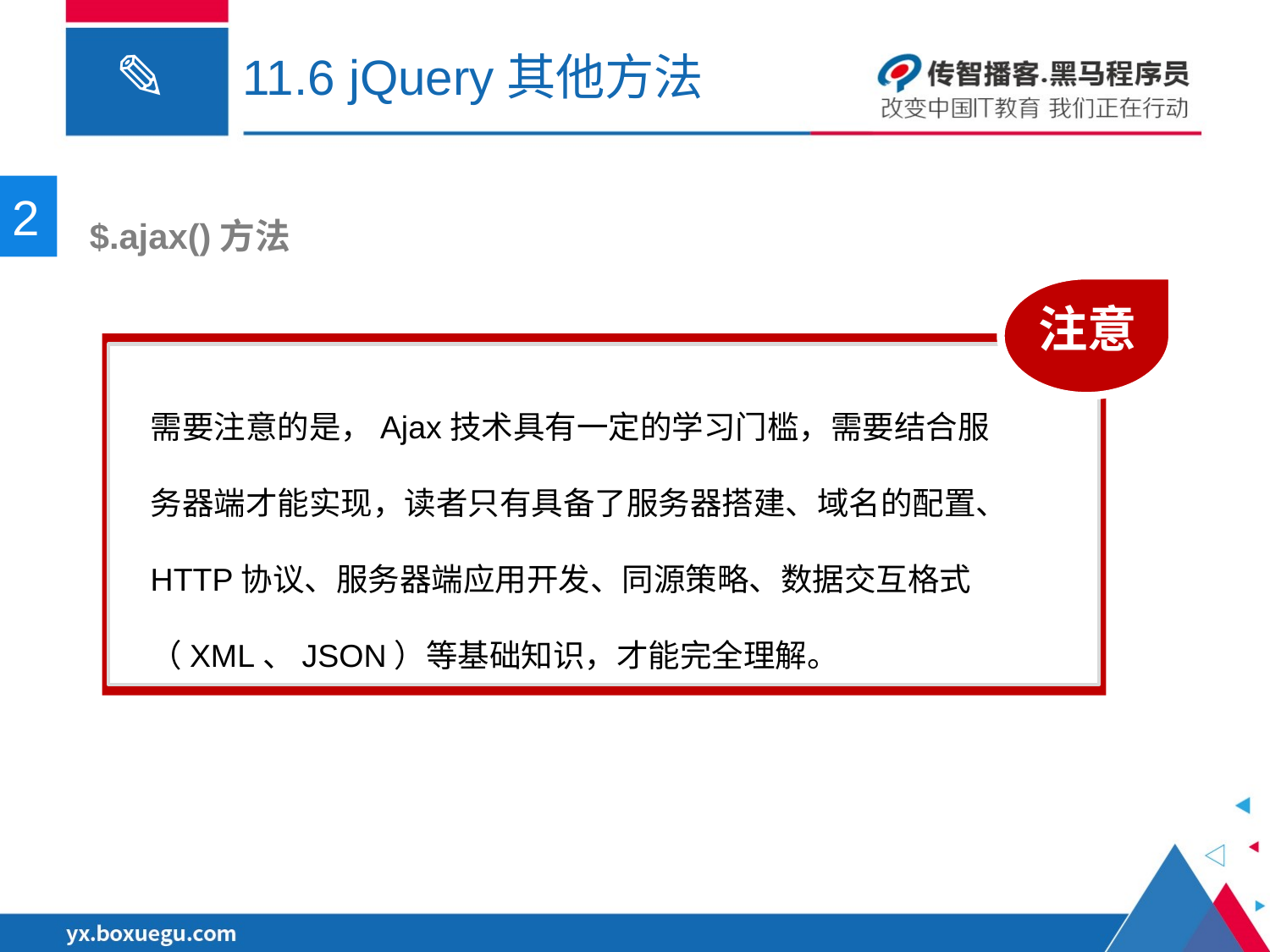

# 11.6 jQuery其他方法

2
  $.ajax()方法

注意

需要注意的是，Ajax技术具有一定的学习门槛，需要结合服务器端才能实现，读者只有具备了服务器搭建、域名的配置、HTTP协议、服务器端应用开发、同源策略、数据交互格式（XML、JSON）等基础知识，才能完全理解。